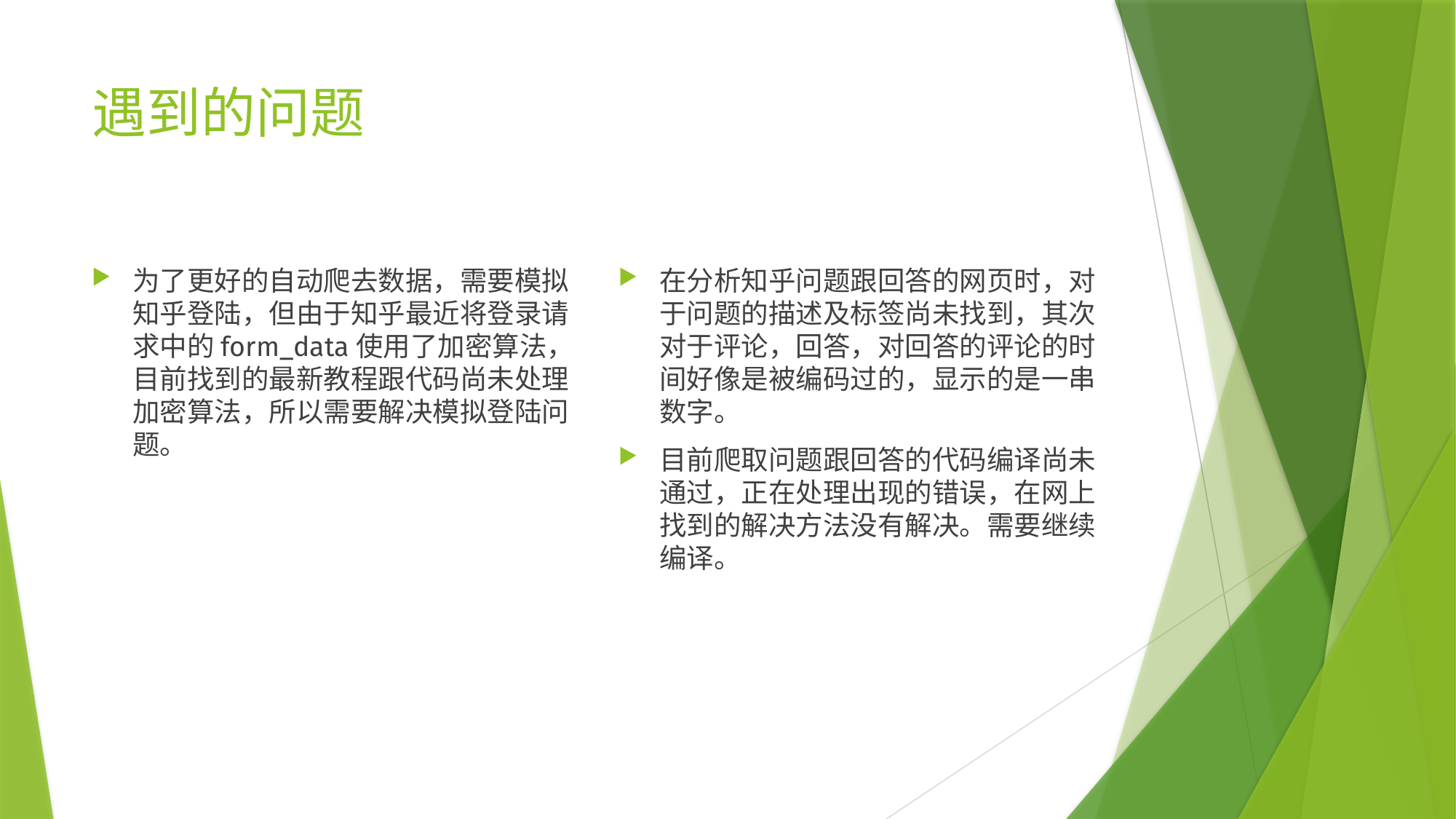

# 遇到的问题
为了更好的自动爬去数据，需要模拟知乎登陆，但由于知乎最近将登录请求中的form_data使用了加密算法，目前找到的最新教程跟代码尚未处理加密算法，所以需要解决模拟登陆问题。
在分析知乎问题跟回答的网页时，对于问题的描述及标签尚未找到，其次对于评论，回答，对回答的评论的时间好像是被编码过的，显示的是一串数字。
目前爬取问题跟回答的代码编译尚未通过，正在处理出现的错误，在网上找到的解决方法没有解决。需要继续编译。